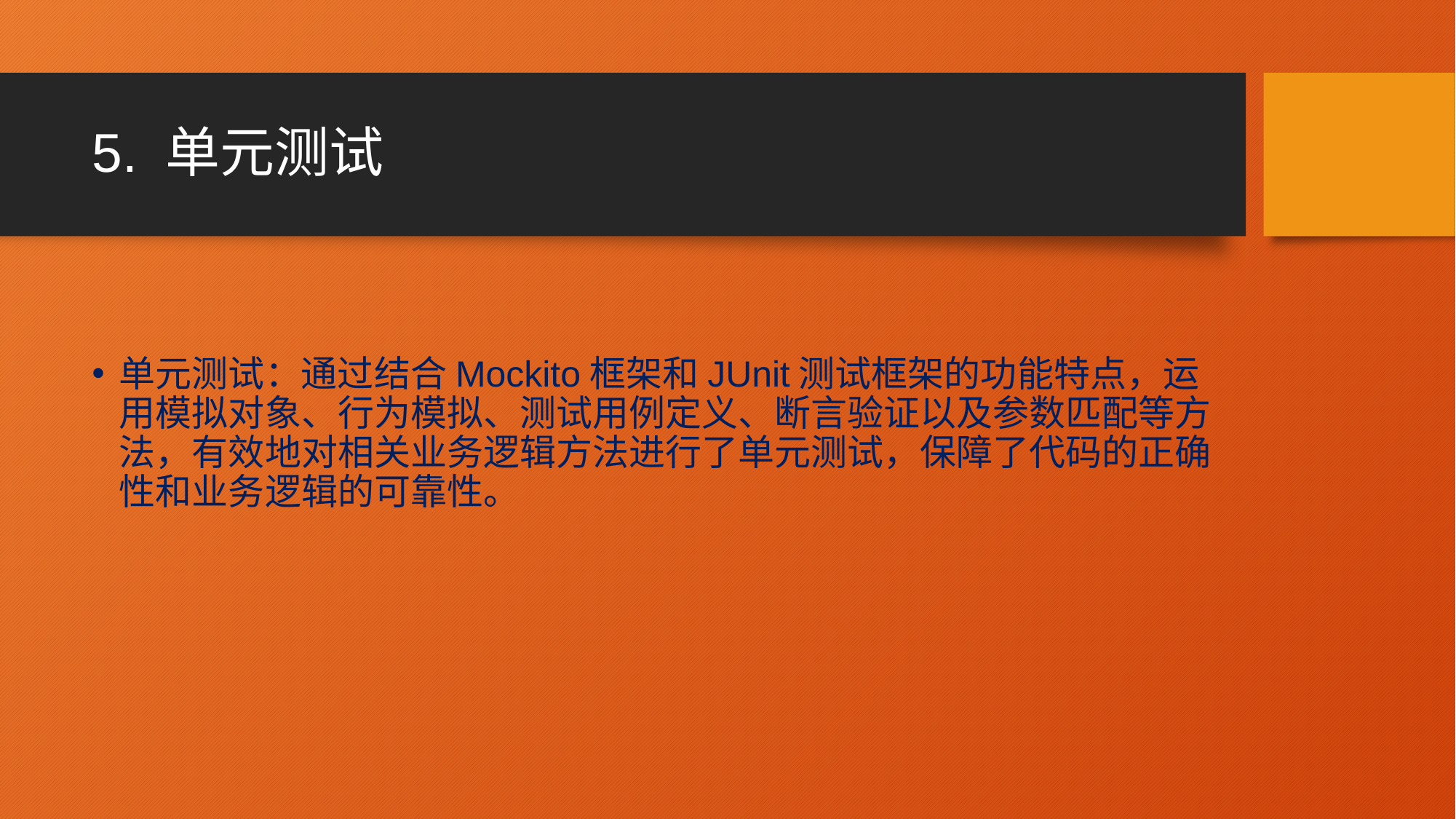

# 5. 单元测试
单元测试：通过结合Mockito框架和JUnit测试框架的功能特点，运用模拟对象、行为模拟、测试用例定义、断言验证以及参数匹配等方法，有效地对相关业务逻辑方法进行了单元测试，保障了代码的正确性和业务逻辑的可靠性。